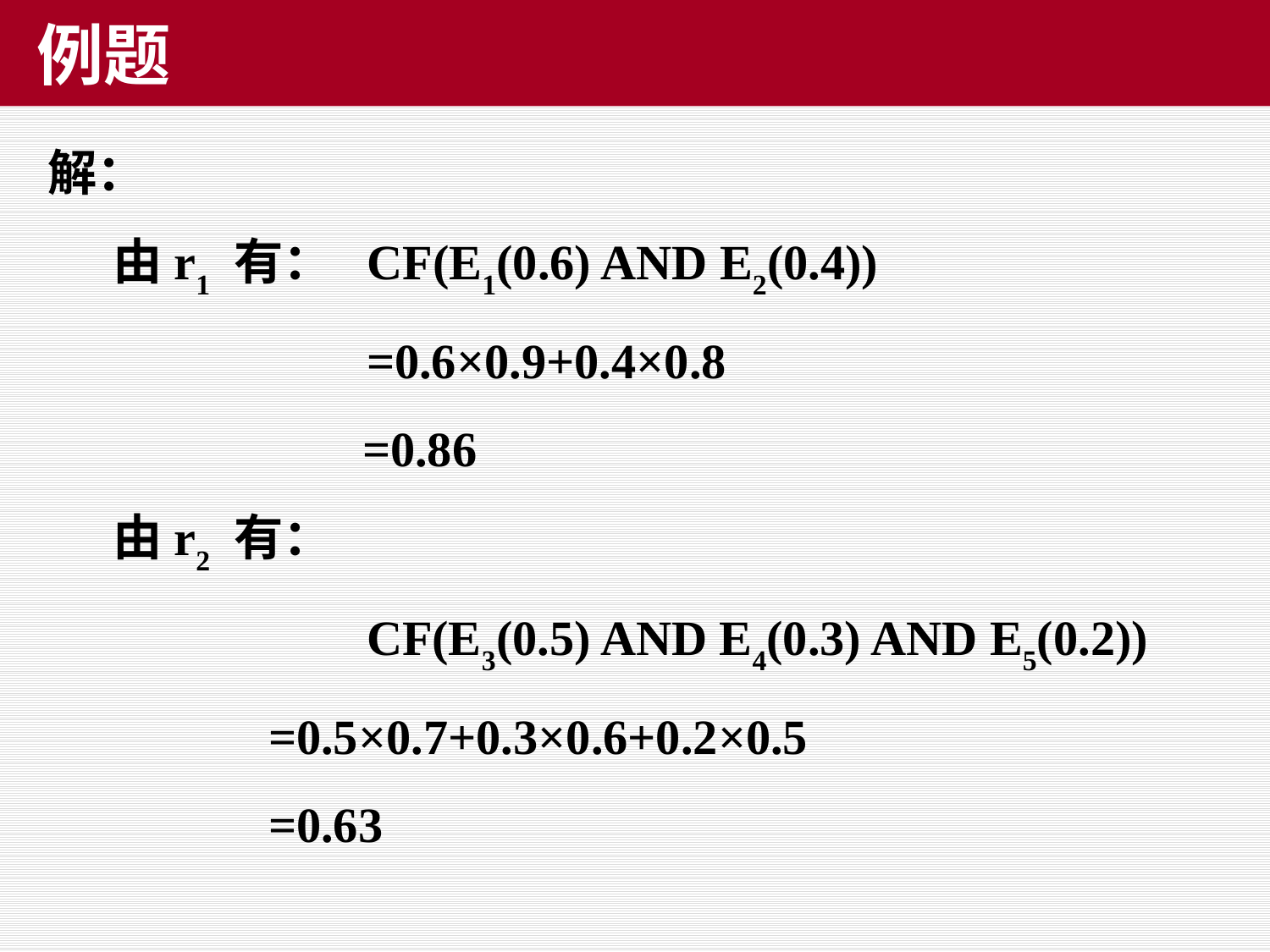

例题
解：
	由r1 有：  CF(E1(0.6) AND E2(0.4))
      		=0.6×0.9+0.4×0.8
      	          =0.86
	由r2 有：
			CF(E3(0.5) AND E4(0.3) AND E5(0.2))
                  =0.5×0.7+0.3×0.6+0.2×0.5
                  =0.63